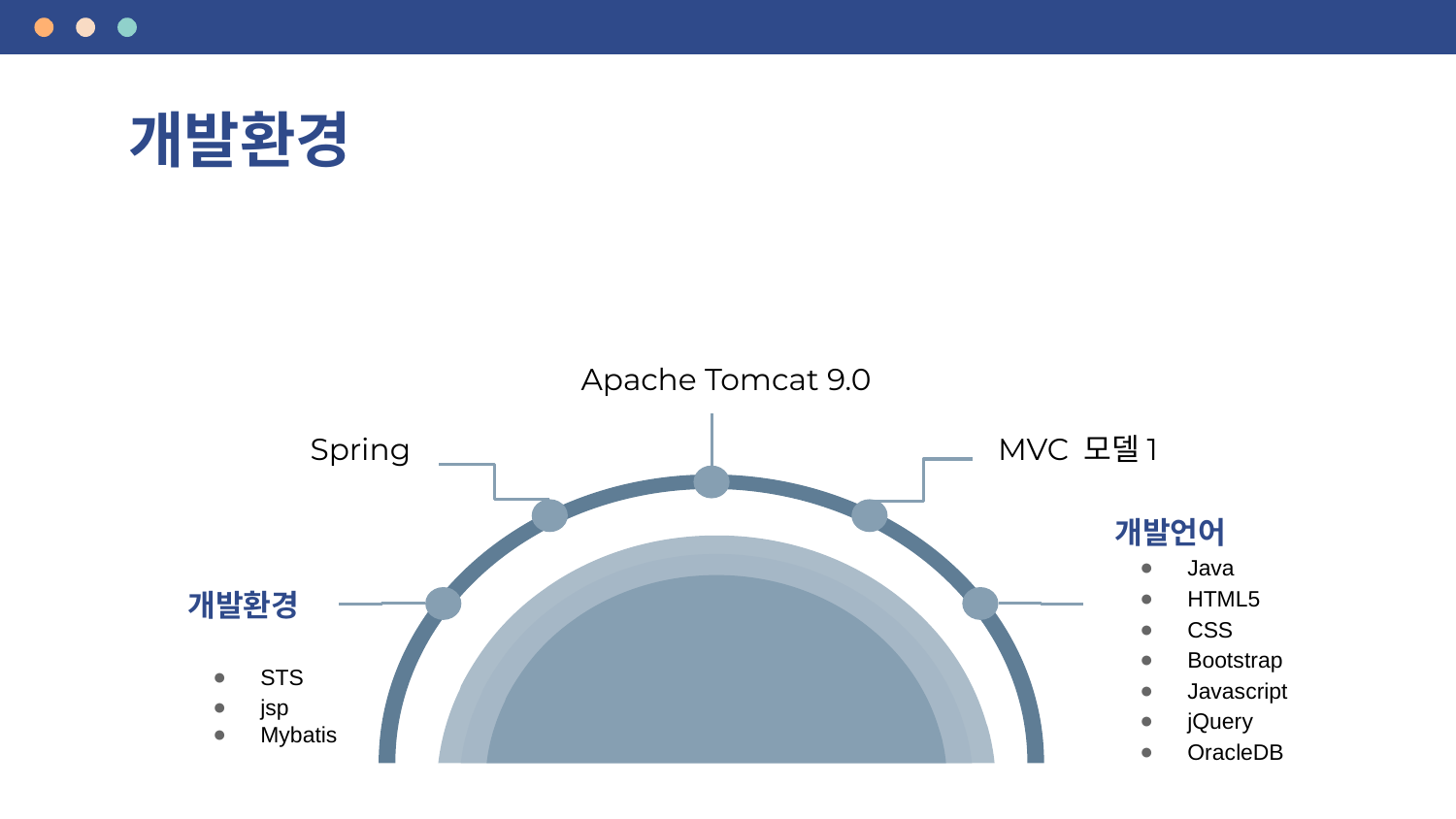

# 개발환경
Apache Tomcat 9.0

Spring
MVC 모델1
개발언어
Java
HTML5
CSS
Bootstrap
Javascript
jQuery
OracleDB
개발환경

STS
jsp
Mybatis